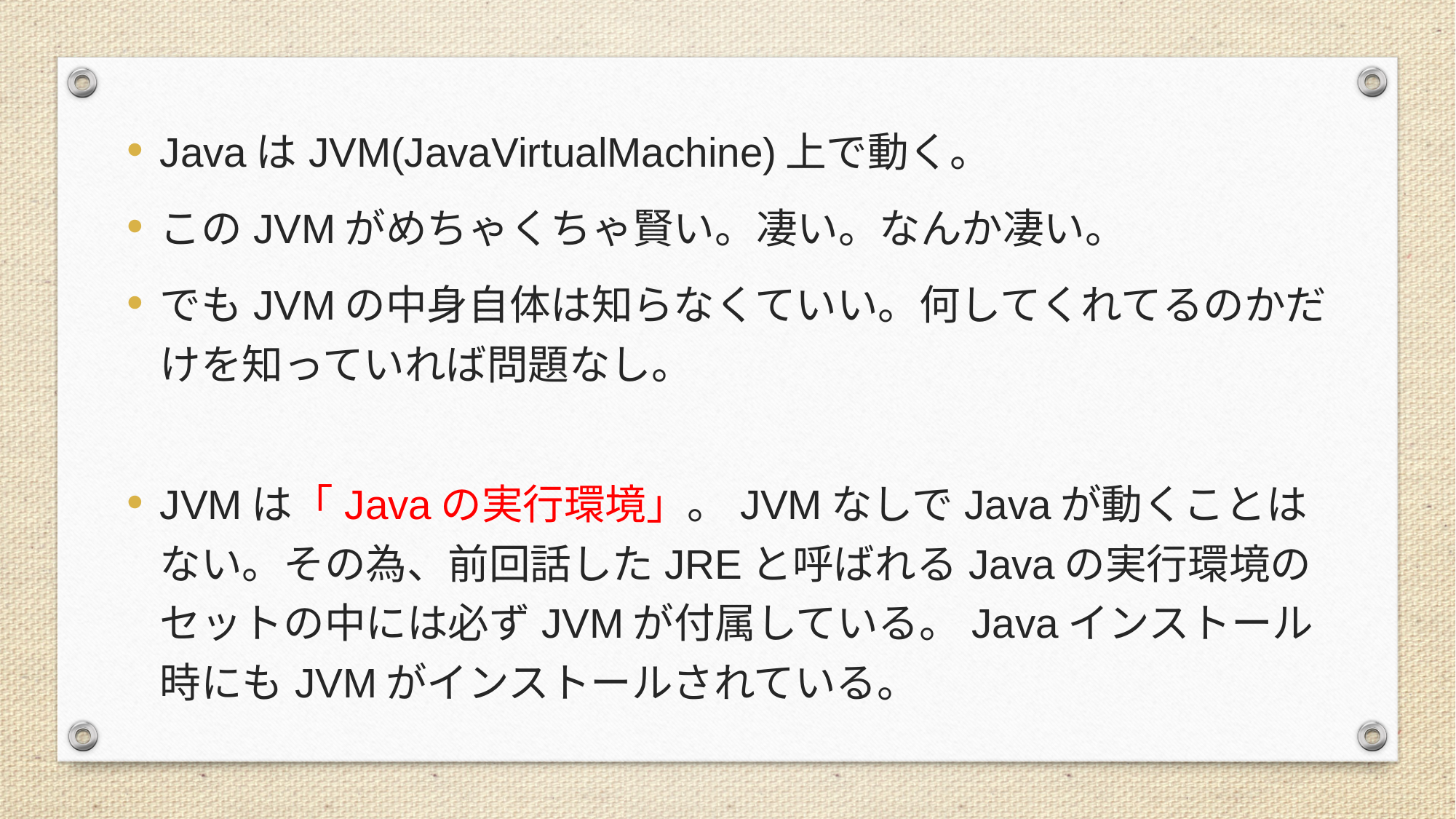

JavaはJVM(JavaVirtualMachine)上で動く。
このJVMがめちゃくちゃ賢い。凄い。なんか凄い。
でもJVMの中身自体は知らなくていい。何してくれてるのかだけを知っていれば問題なし。

JVMは「Javaの実行環境」。JVMなしでJavaが動くことはない。その為、前回話したJREと呼ばれるJavaの実行環境のセットの中には必ずJVMが付属している。Javaインストール時にもJVMがインストールされている。